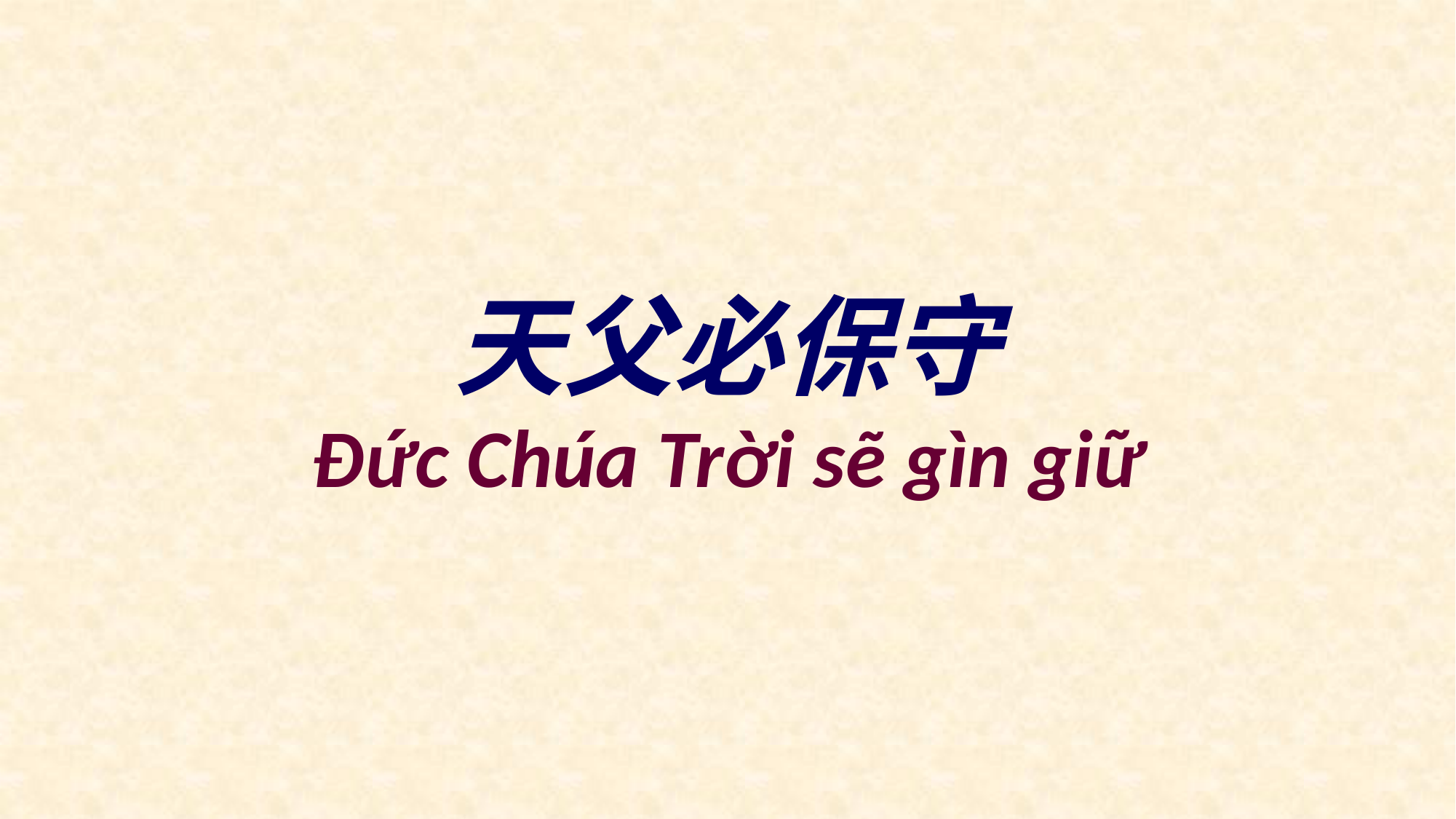

天父必保守
Đức Chúa Trời sẽ gìn giữ